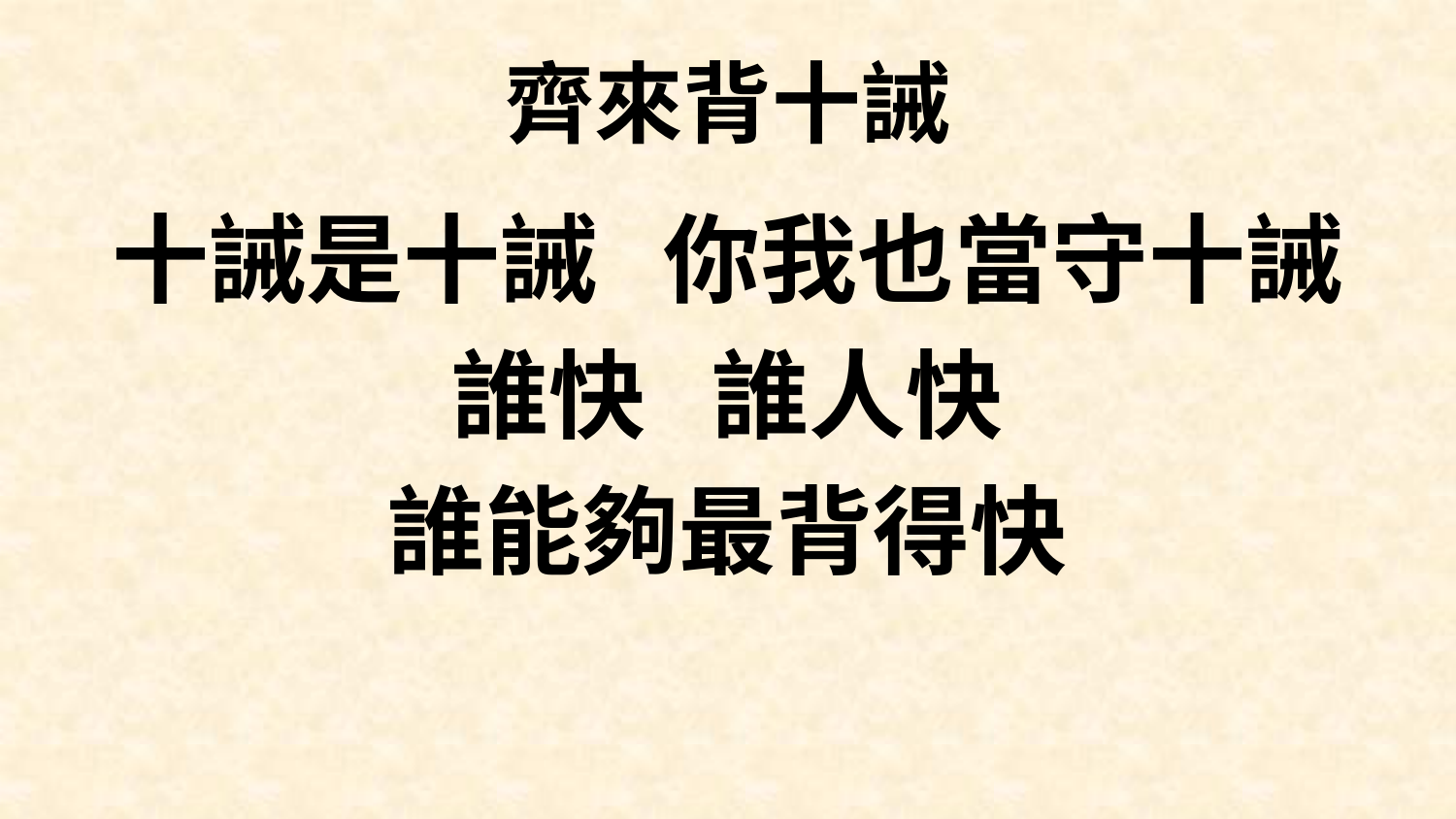

# 齊來背十誡
十誡是十誡   你我也當守十誡
誰快   誰人快
誰能夠最背得快